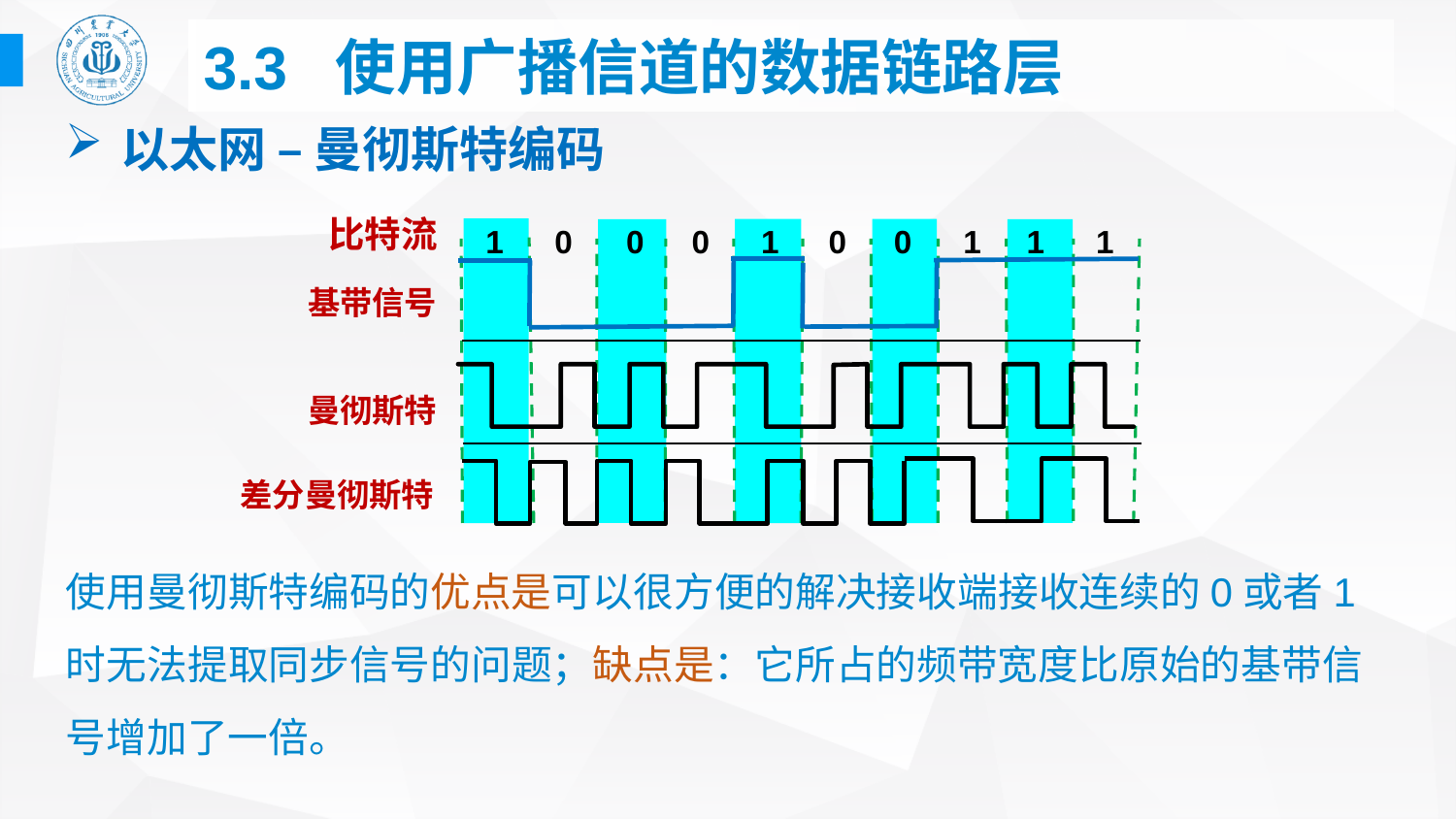

# 3.3  使用广播信道的数据链路层
以太网 – 曼彻斯特编码
比特流
1
0
0
0
1
0
0
1
1
1

基带信号

曼彻斯特

差分曼彻斯特
使用曼彻斯特编码的优点是可以很方便的解决接收端接收连续的0或者1时无法提取同步信号的问题；缺点是：它所占的频带宽度比原始的基带信号增加了一倍。